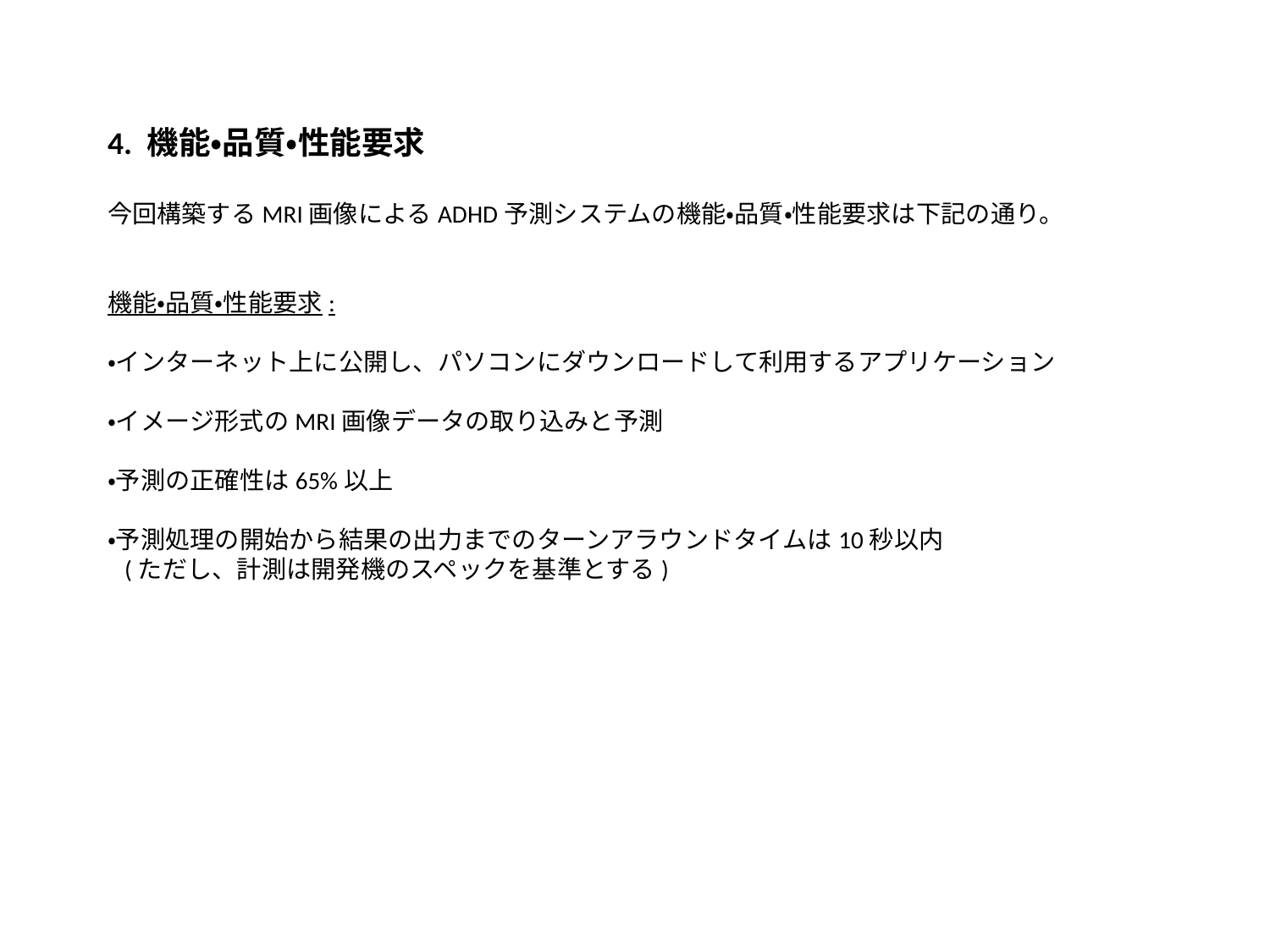

# 4. 機能・品質・性能要求 今回構築するMRI画像によるADHD予測システムの機能・品質・性能要求は下記の通り。 機能・品質・性能要求: ・インターネット上に公開し、パソコンにダウンロードして利用するアプリケーション ・イメージ形式のMRI画像データの取り込みと予測 ・予測の正確性は65%以上 ・予測処理の開始から結果の出力までのターンアラウンドタイムは10秒以内 (ただし、計測は開発機のスペックを基準とする)